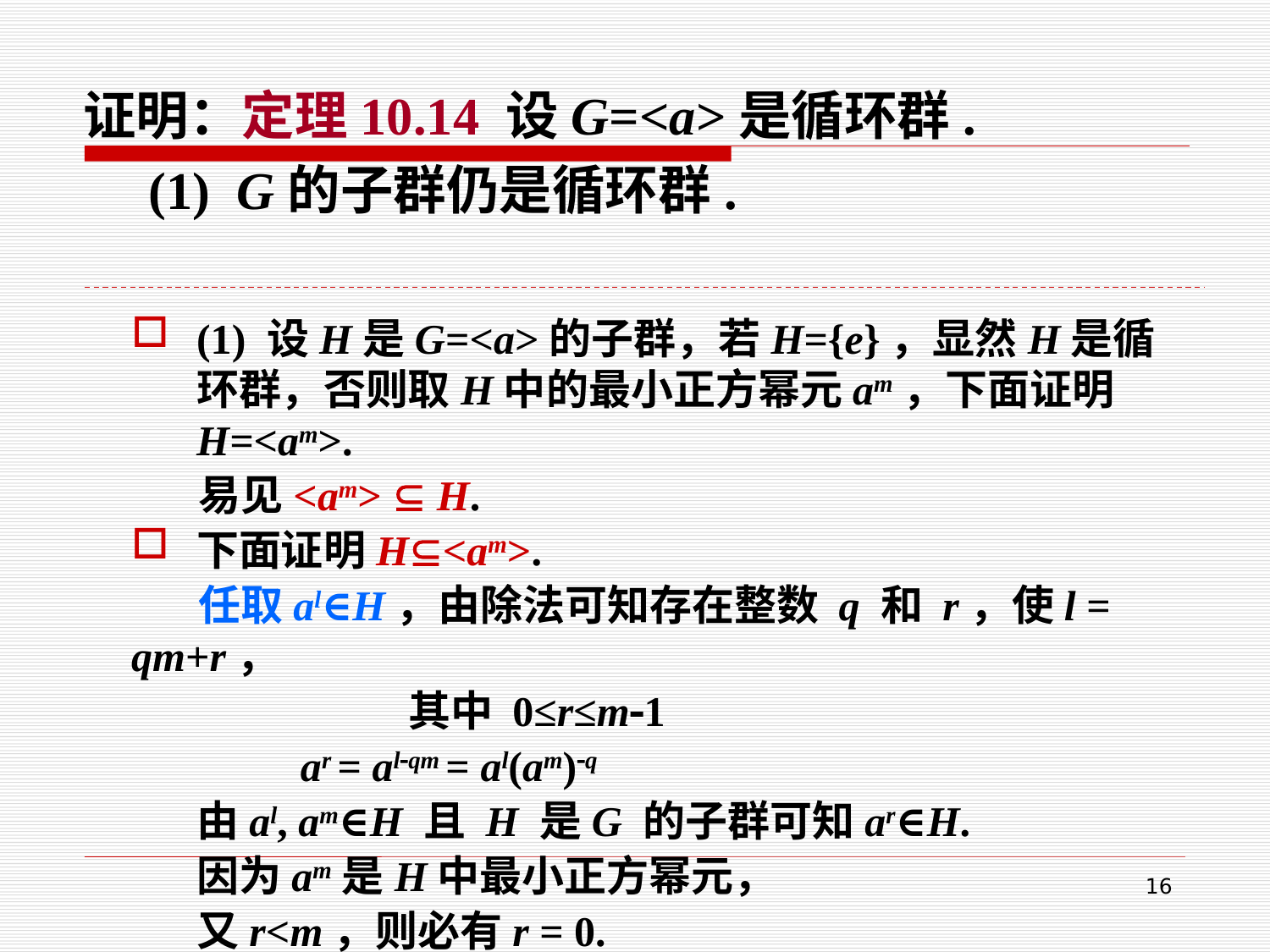

证明：定理10.14 设G=<a>是循环群.
(1)  G的子群仍是循环群.

(1) 设H是G=<a>的子群，若H={e}，显然H是循环群，否则取H中的最小正方幂元am，下面证明H=<am>.
      易见<am> ⊆ H.
下面证明H⊆<am>.
      任取al∈H，由除法可知存在整数 q 和 r，使l = qm+r，
                            其中 0≤r≤m−1
    ar = al−qm = al(am)−q
由al, am∈H 且 H 是G 的子群可知ar∈H.
因为am是H中最小正方幂元，
又r<m，则必有r = 0.
推出al = (am)q∈<am>
16